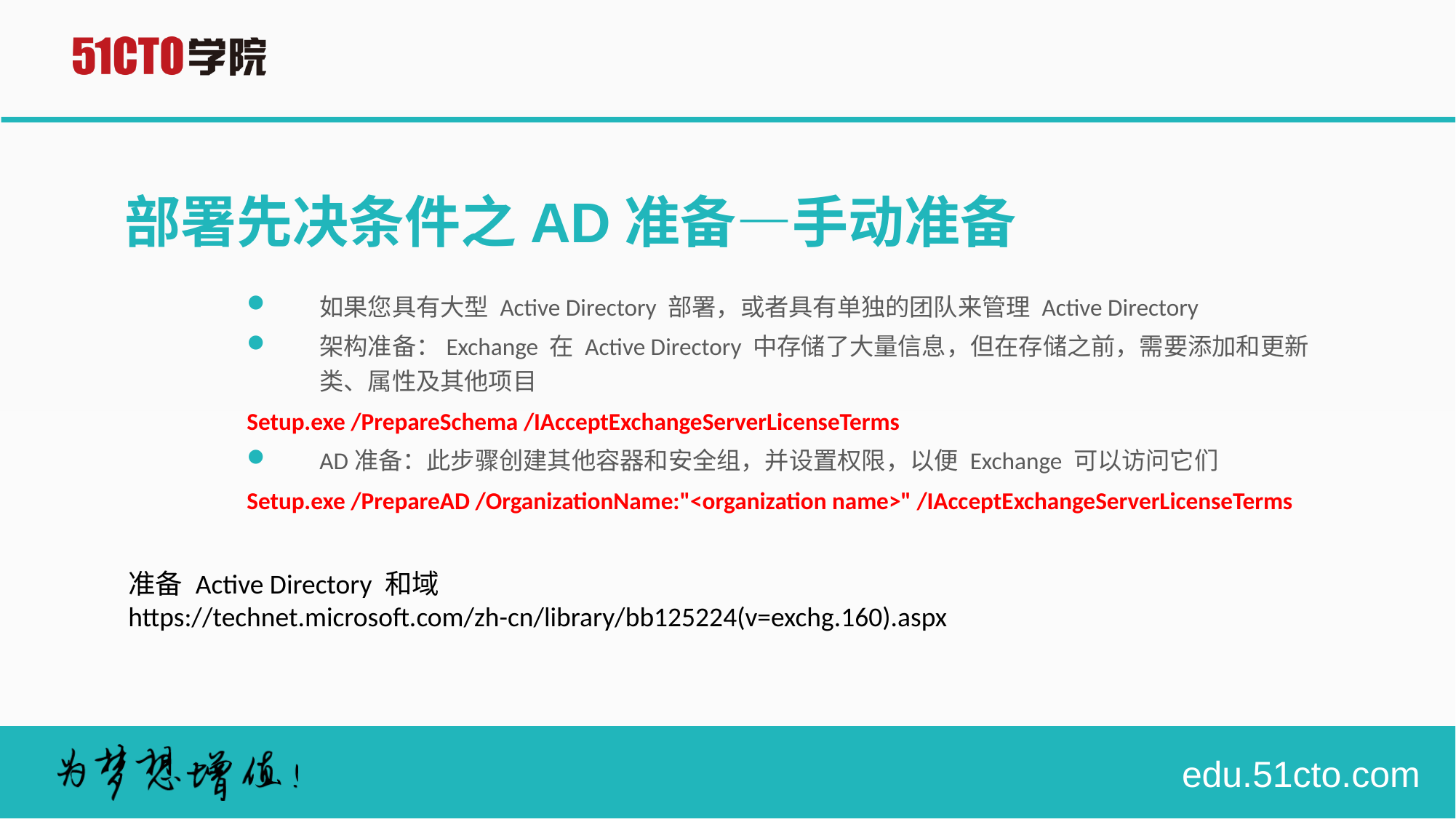

# 部署先决条件之AD准备—手动准备
如果您具有大型 Active Directory 部署，或者具有单独的团队来管理 Active Directory
架构准备：Exchange 在 Active Directory 中存储了大量信息，但在存储之前，需要添加和更新类、属性及其他项目
Setup.exe /PrepareSchema /IAcceptExchangeServerLicenseTerms
AD准备：此步骤创建其他容器和安全组，并设置权限，以便 Exchange 可以访问它们
Setup.exe /PrepareAD /OrganizationName:"<organization name>" /IAcceptExchangeServerLicenseTerms

准备 Active Directory 和域  https://technet.microsoft.com/zh-cn/library/bb125224(v=exchg.160).aspx